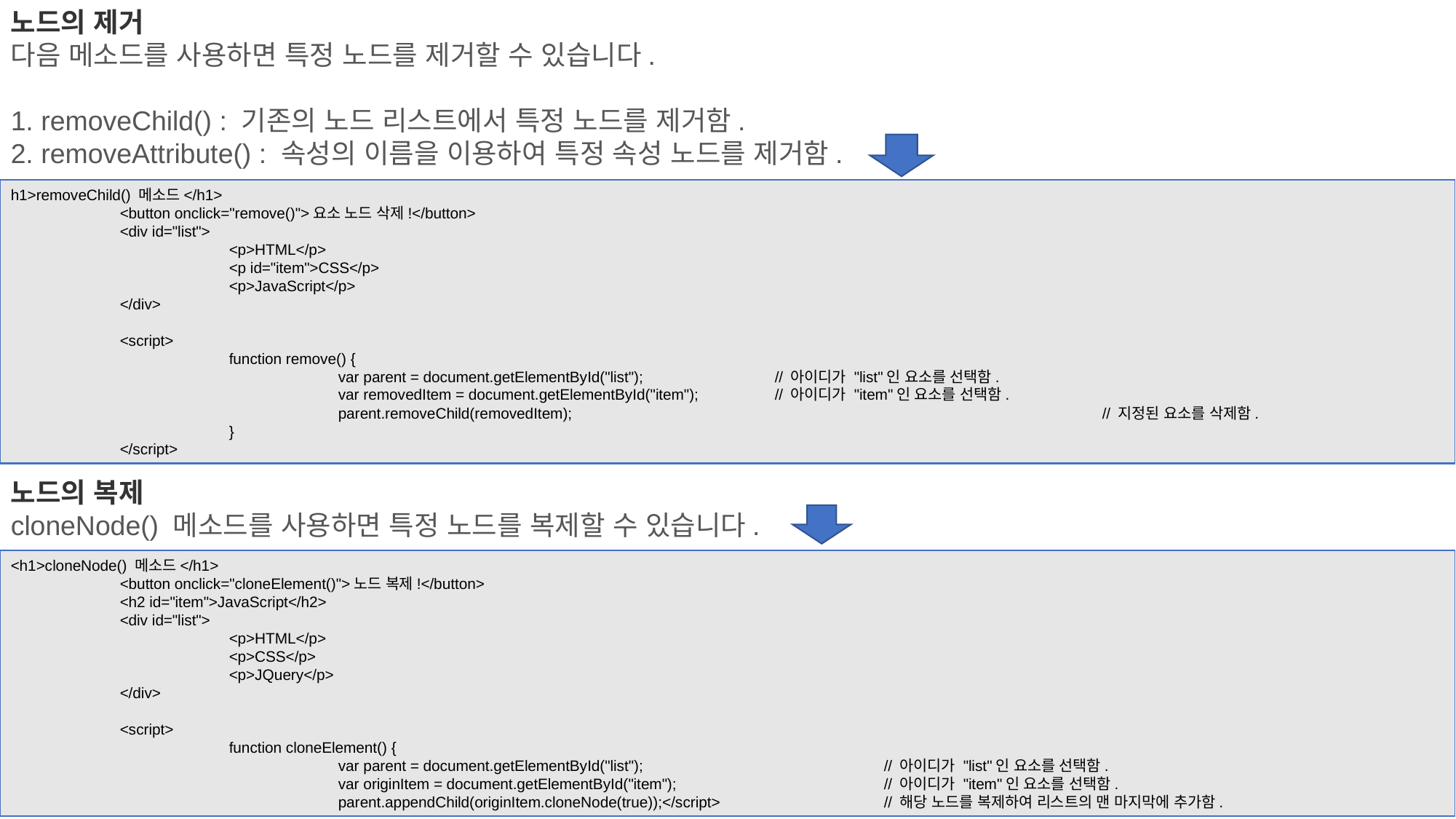

노드의 제거
다음 메소드를 사용하면 특정 노드를 제거할 수 있습니다.

1. removeChild() : 기존의 노드 리스트에서 특정 노드를 제거함.
2. removeAttribute() : 속성의 이름을 이용하여 특정 속성 노드를 제거함.

h1>removeChild() 메소드</h1>
	<button onclick="remove()">요소 노드 삭제!</button>
	<div id="list">
		<p>HTML</p>
		<p id="item">CSS</p>
		<p>JavaScript</p>
	</div>

	<script>
		function remove() {
			var parent = document.getElementById("list");		// 아이디가 "list"인 요소를 선택함.
			var removedItem = document.getElementById("item");	// 아이디가 "item"인 요소를 선택함.
			parent.removeChild(removedItem);					// 지정된 요소를 삭제함.
		}
	</script>
노드의 복제
cloneNode() 메소드를 사용하면 특정 노드를 복제할 수 있습니다.

<h1>cloneNode() 메소드</h1>
	<button onclick="cloneElement()">노드 복제!</button>
	<h2 id="item">JavaScript</h2>
	<div id="list">
		<p>HTML</p>
		<p>CSS</p>
		<p>JQuery</p>
	</div>

	<script>
		function cloneElement() {
			var parent = document.getElementById("list");			// 아이디가 "list"인 요소를 선택함.
			var originItem = document.getElementById("item");		// 아이디가 "item"인 요소를 선택함.
			parent.appendChild(originItem.cloneNode(true));</script> 		// 해당 노드를 복제하여 리스트의 맨 마지막에 추가함.